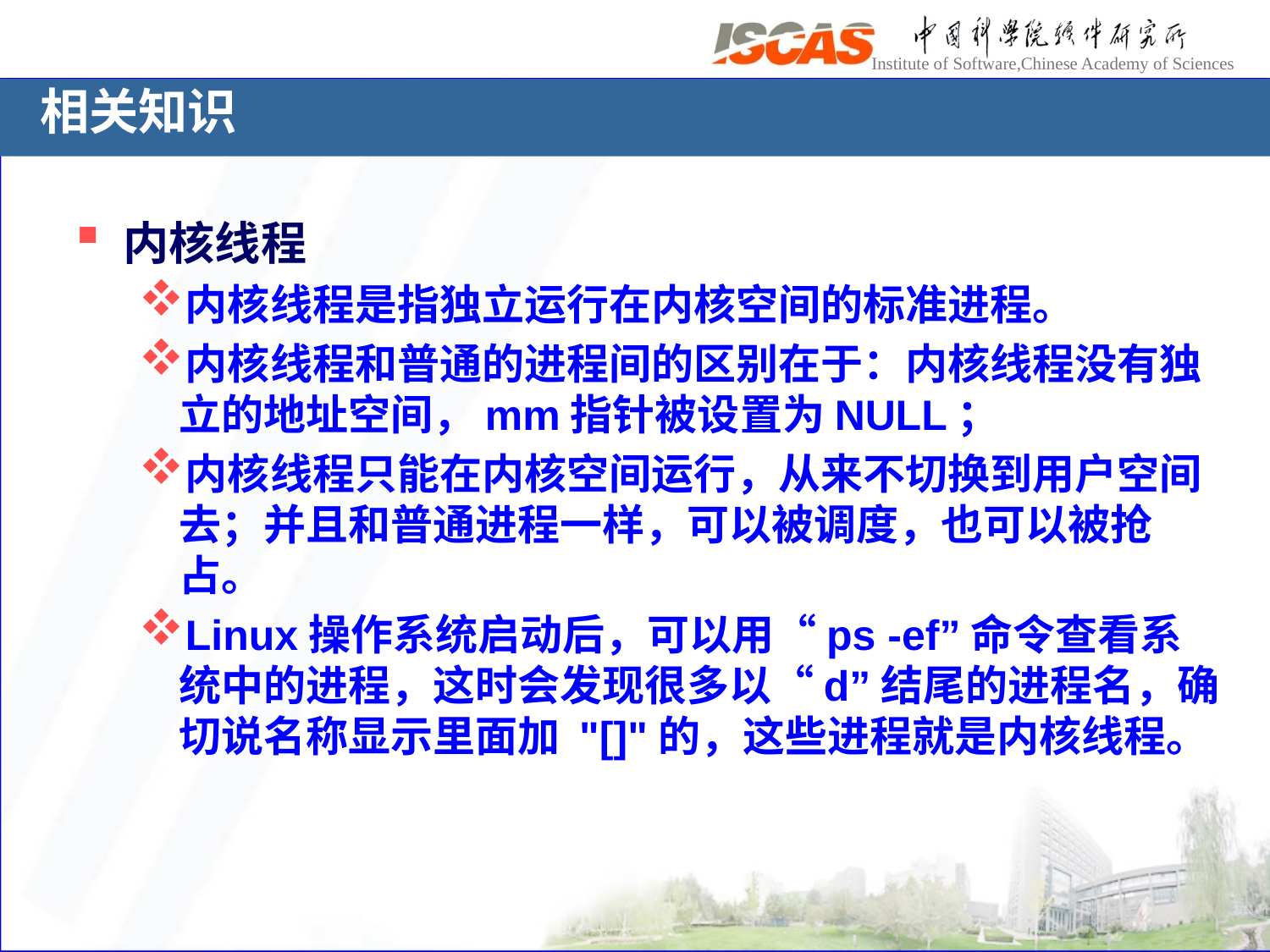

# 相关知识
内核线程
内核线程是指独立运行在内核空间的标准进程。
内核线程和普通的进程间的区别在于：内核线程没有独立的地址空间，mm指针被设置为NULL；
内核线程只能在内核空间运行，从来不切换到用户空间去；并且和普通进程一样，可以被调度，也可以被抢占。
Linux操作系统启动后，可以用“ps -ef”命令查看系统中的进程，这时会发现很多以“d”结尾的进程名，确切说名称显示里面加 "[]"的，这些进程就是内核线程。